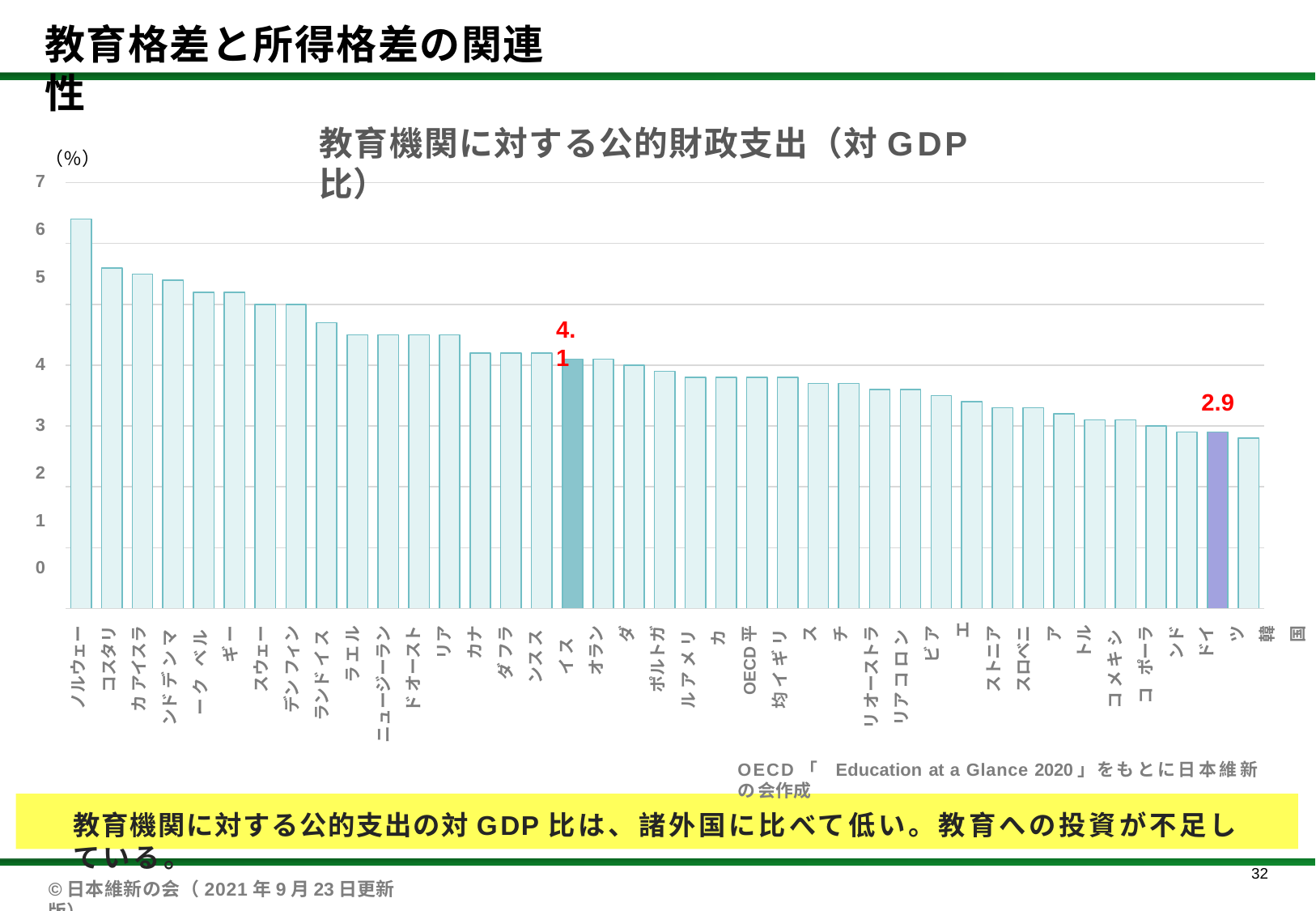

# 教育格差と所得格差の関連性
教育機関に対する公的財政支出（対GDP比）
（％）
7

6

5

4.1

4

2.9

3

2

1

0

ノルウェー
コスタリカ アイスランド デンマーク ベルギー
スウェーデン フィンランド イスラエル
ニュージーランド オーストリア
カナダ フランス スイス  オランダ
ポルトガル アメリカ OECD平均 イギリス
チリ オーストラリア コロンビア
エストニア スロベニア
トルコ メキシコ ポーランド
ドイツ 韓国
スペイン ラトビア ハンガリー イタリア
チェコ共和国
ギリシャ スロバキア共和国 ルクセンブルク  リトアニア
日本 アイルランド

OECD「 Education at a Glance 2020」をもとに日本維新の会作成

教育機関に対する公的支出の対GDP比は、諸外国に比べて低い。教育への投資が不足している。
32
©日本維新の会（2021年9月23日更新版）